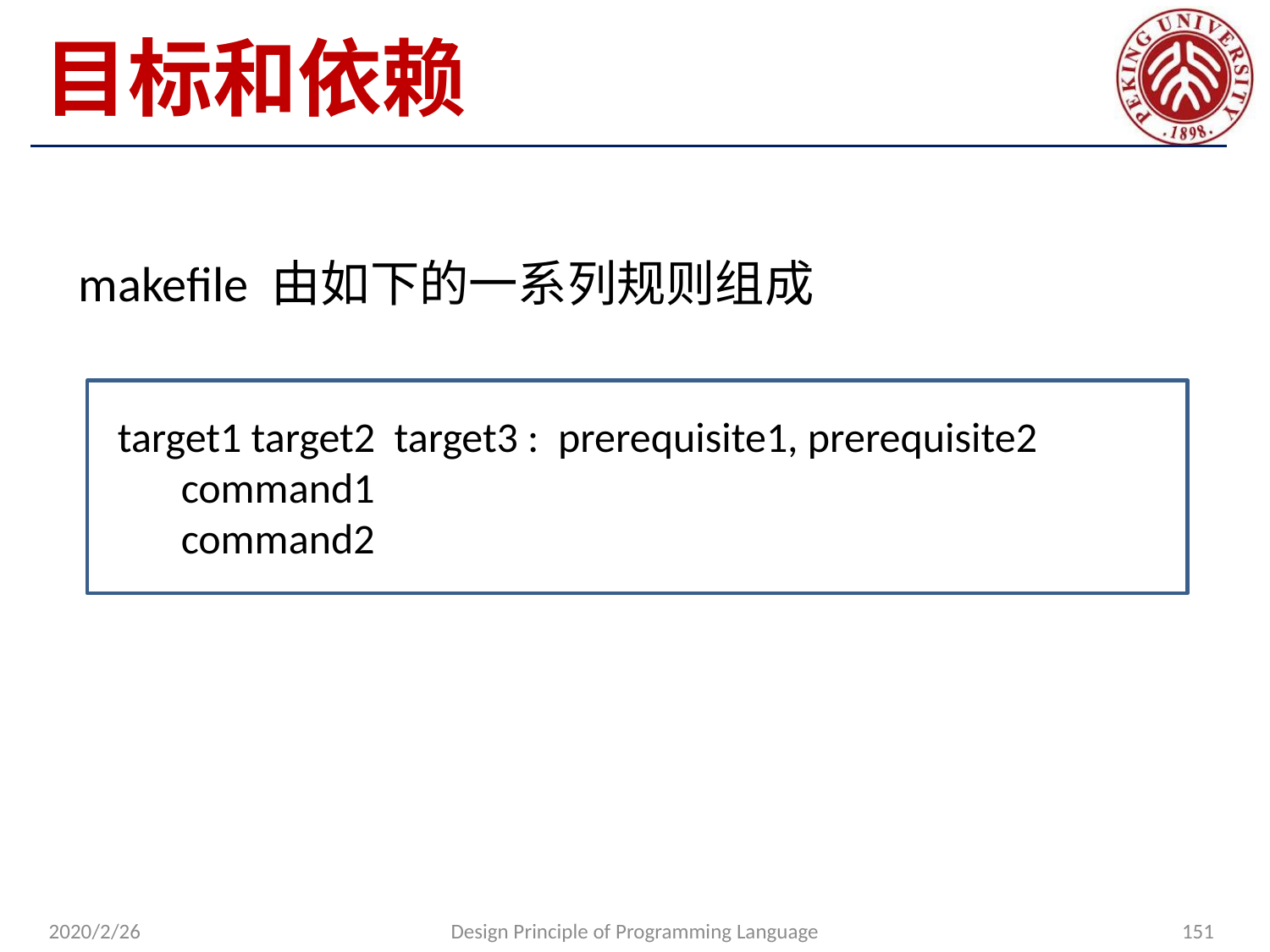

# 目标和依赖
makefile 由如下的一系列规则组成

target1 target2  target3 :  prerequisite1, prerequisite2
command1
command2
2020/2/26
Design Principle of Programming Language
151